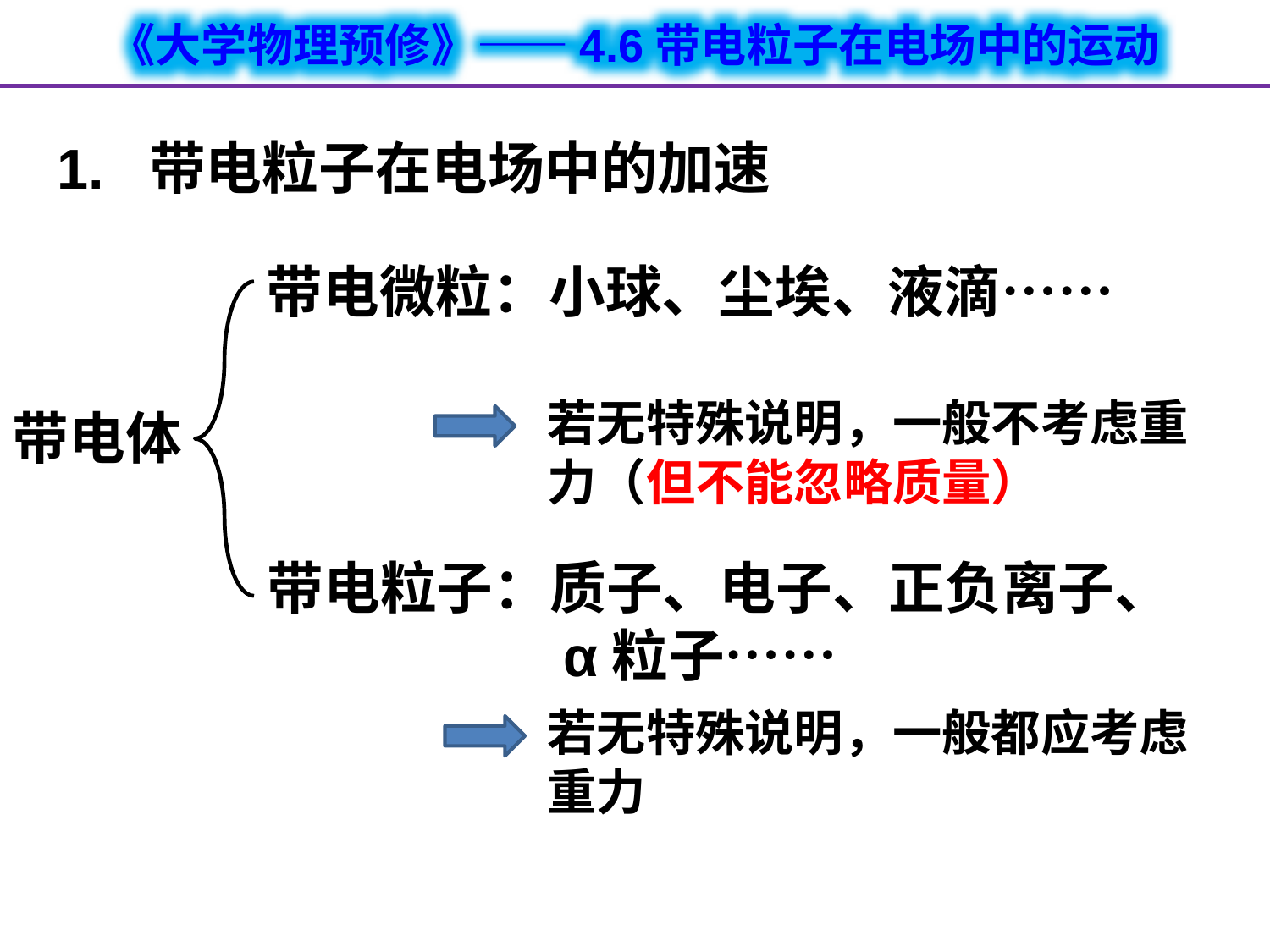

1.  带电粒子在电场中的加速
带电微粒：小球、尘埃、液滴……

若无特殊说明，一般不考虑重力（但不能忽略质量）
带电体

带电粒子：质子、电子、正负离子、
　　　　　α粒子……
若无特殊说明，一般都应考虑重力